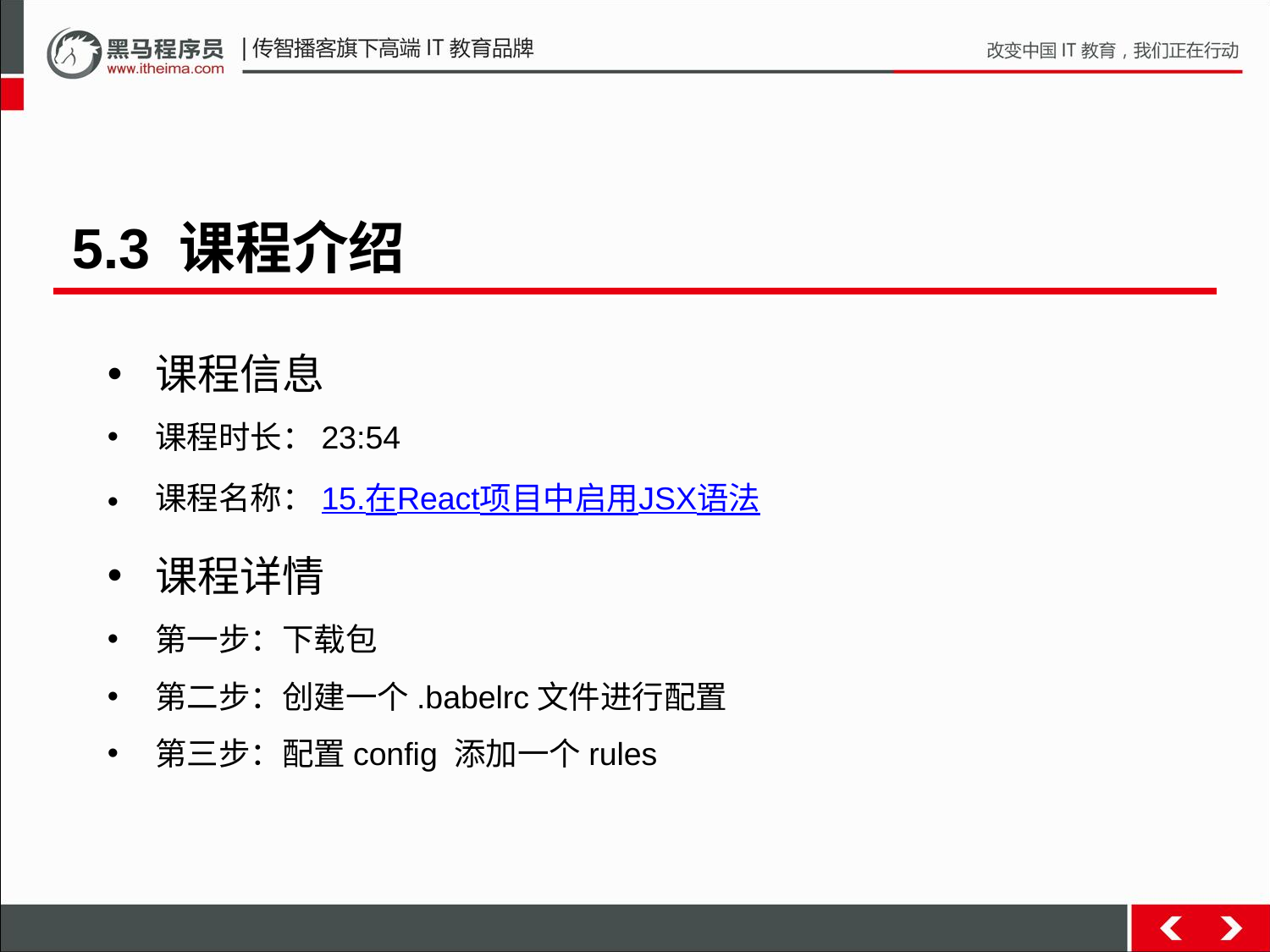

5.3 课程介绍
课程信息
课程时长：23:54
课程名称：15.在React项目中启用JSX语法
课程详情
第一步：下载包
第二步：创建一个.babelrc文件进行配置
第三步：配置config 添加一个rules